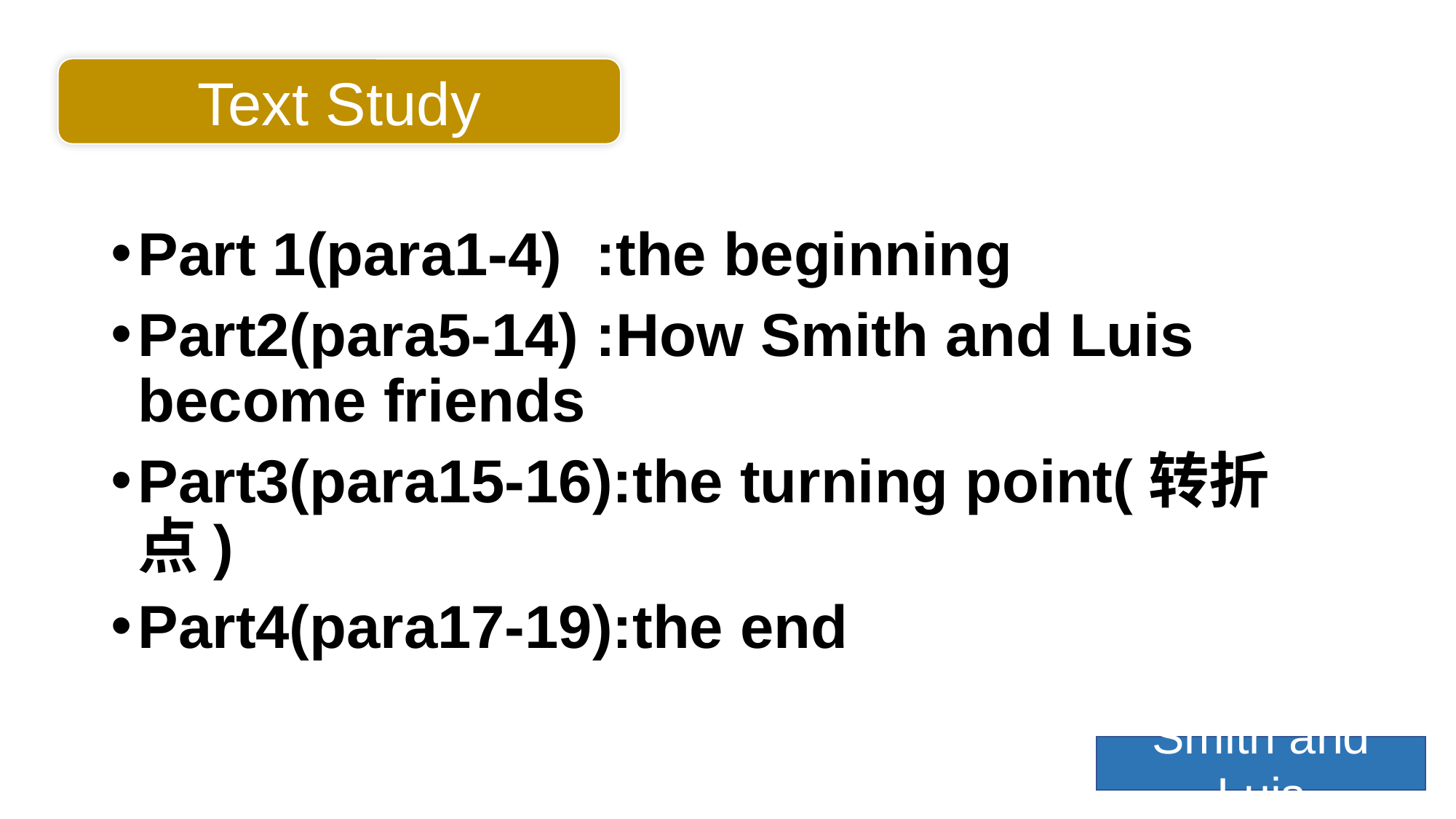

Text Study
Part 1(para1-4)  :the beginning
Part2(para5-14) :How Smith and Luis become friends
Part3(para15-16):the turning point(转折点)
Part4(para17-19):the end
Smith and Luis